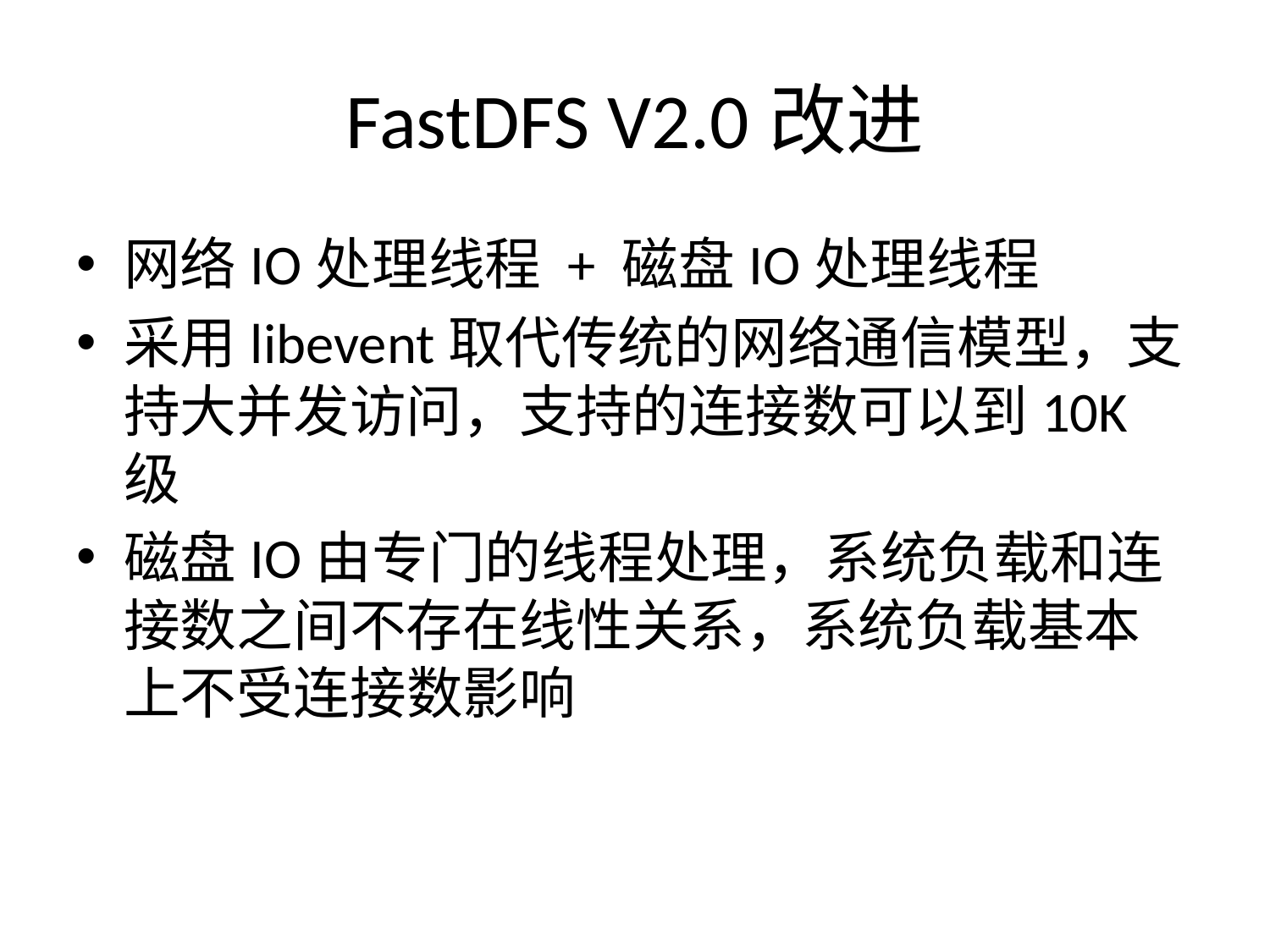

# FastDFS V2.0改进
网络IO处理线程 + 磁盘IO处理线程
采用libevent取代传统的网络通信模型，支持大并发访问，支持的连接数可以到10K级
磁盘IO由专门的线程处理，系统负载和连接数之间不存在线性关系，系统负载基本上不受连接数影响